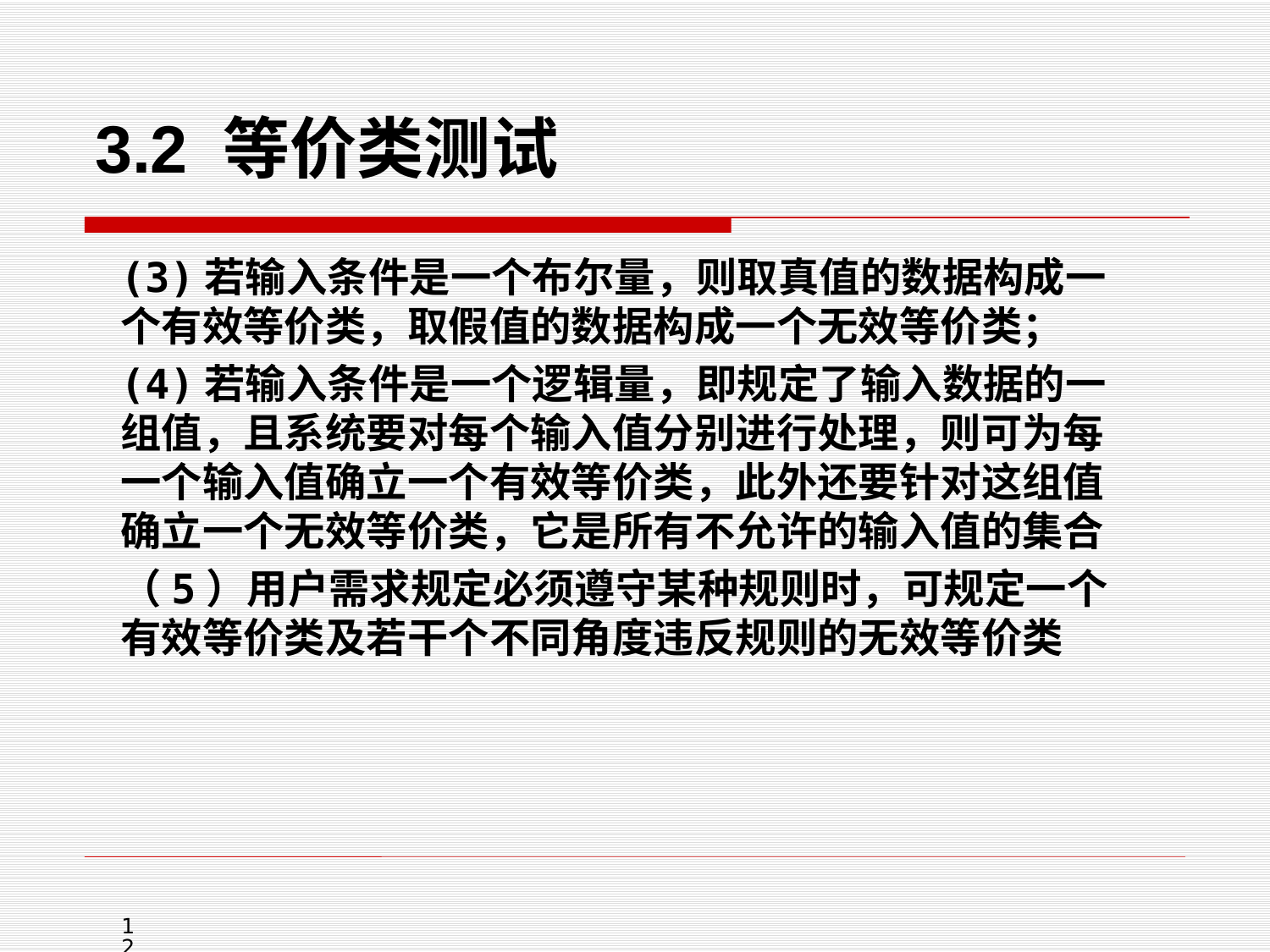

3.2 等价类测试
(3)若输入条件是一个布尔量，则取真值的数据构成一个有效等价类，取假值的数据构成一个无效等价类；
(4)若输入条件是一个逻辑量，即规定了输入数据的一组值，且系统要对每个输入值分别进行处理，则可为每一个输入值确立一个有效等价类，此外还要针对这组值确立一个无效等价类，它是所有不允许的输入值的集合
（5）用户需求规定必须遵守某种规则时，可规定一个有效等价类及若干个不同角度违反规则的无效等价类

12